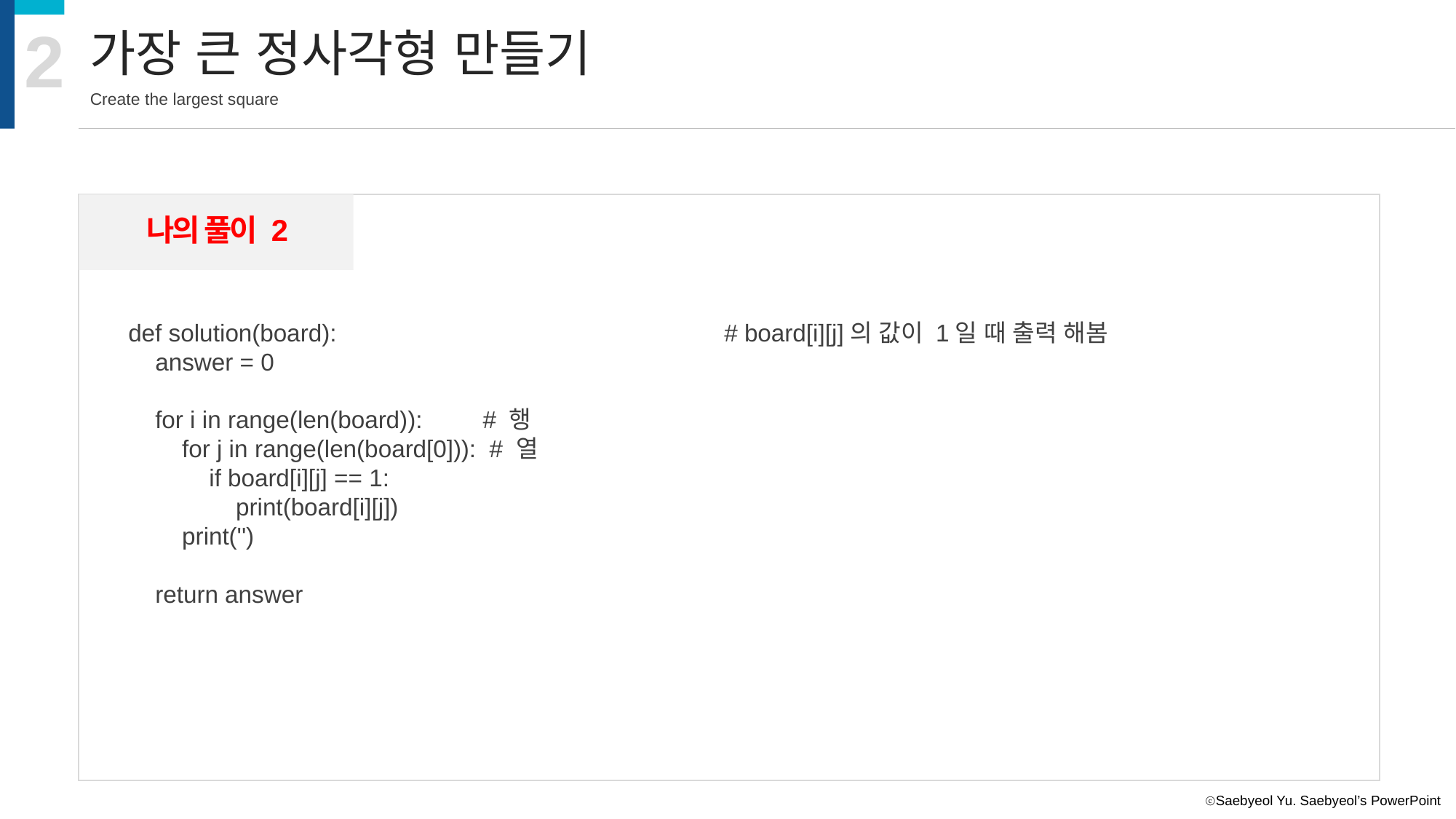

2
가장 큰 정사각형 만들기
Create the largest square

나의 풀이 2
def solution(board):
    answer = 0

    for i in range(len(board)):         # 행
        for j in range(len(board[0])):  # 열
            if board[i][j] == 1:
                print(board[i][j])
        print('')

    return answer
# board[i][j]의 값이 1일 때 출력 해봄